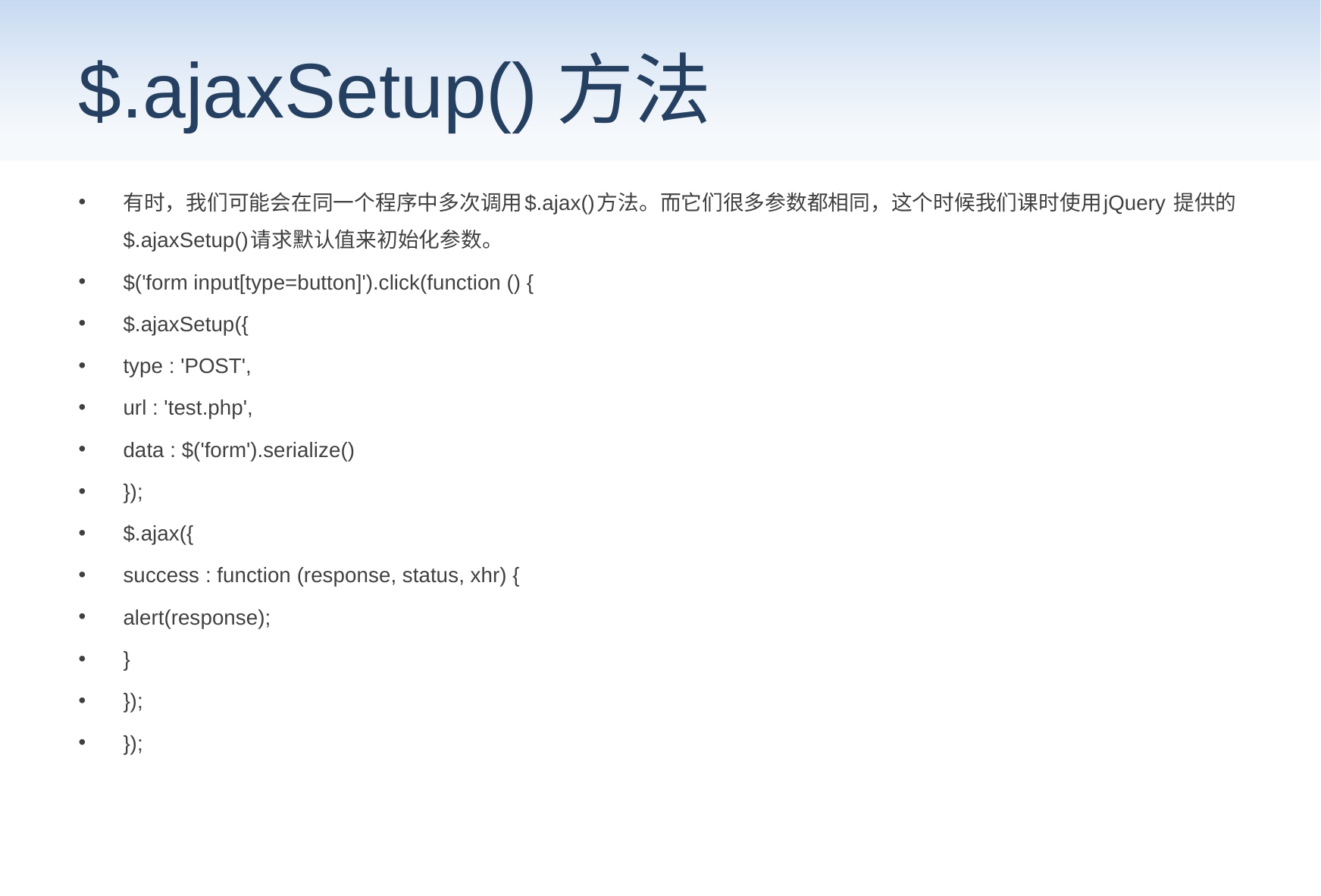

# $.ajaxSetup()方法
有时，我们可能会在同一个程序中多次调用$.ajax()方法。而它们很多参数都相同，这个时候我们课时使用jQuery 提供的$.ajaxSetup()请求默认值来初始化参数。
$('form input[type=button]').click(function () {
$.ajaxSetup({
type : 'POST',
url : 'test.php',
data : $('form').serialize()
});
$.ajax({
success : function (response, status, xhr) {
alert(response);
}
});
});